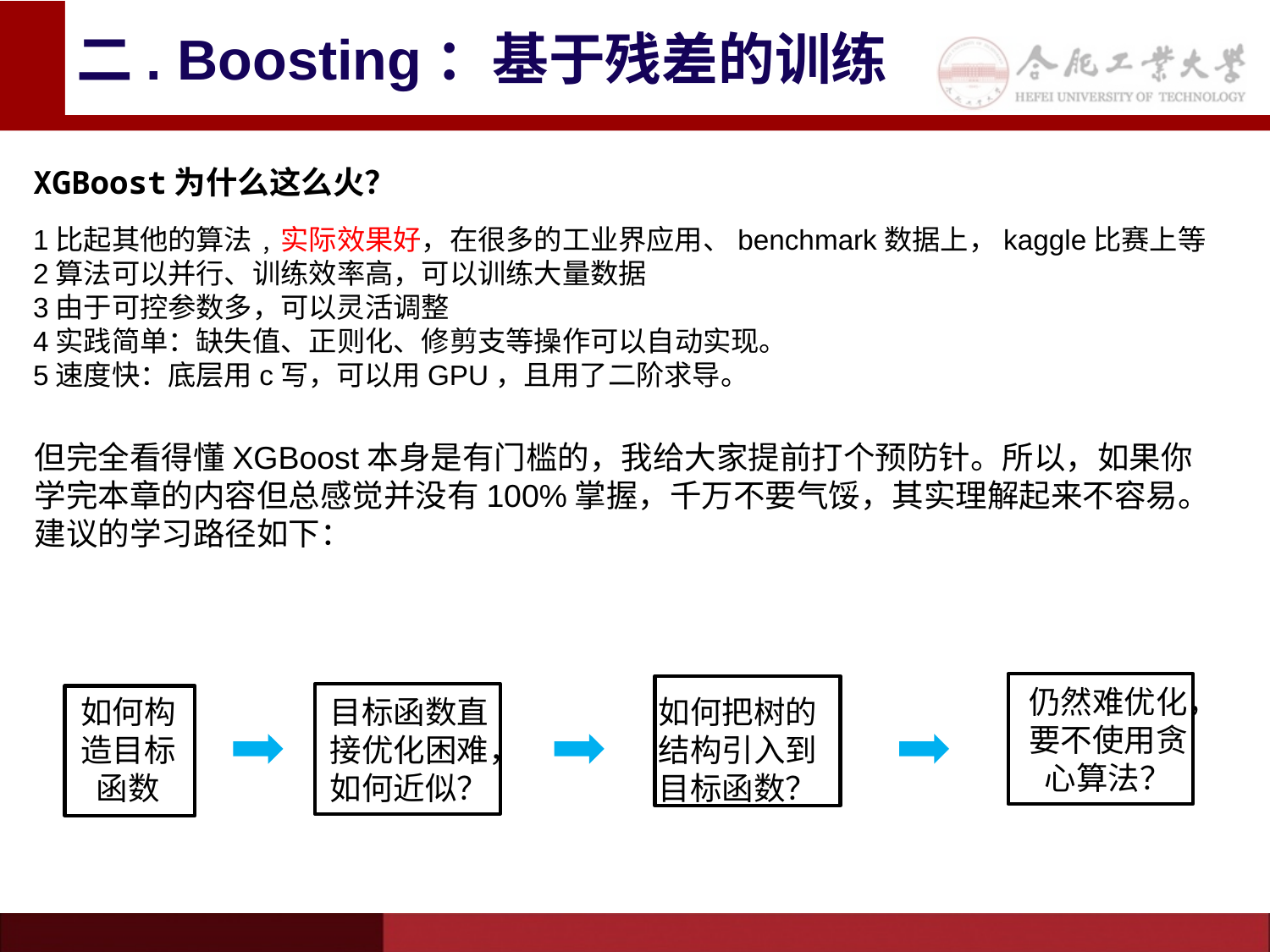

# 二. Boosting：基于残差的训练
XGBoost为什么这么火？
1比起其他的算法﹐实际效果好，在很多的工业界应用、benchmark数据上，kaggle比赛上等
2算法可以并行、训练效率高，可以训练大量数据
3由于可控参数多，可以灵活调整
4实践简单：缺失值、正则化、修剪支等操作可以自动实现。
5速度快：底层用c写，可以用GPU，且用了二阶求导。
但完全看得懂XGBoost本身是有门槛的，我给大家提前打个预防针。所以，如果你学完本章的内容但总感觉并没有100%掌握，千万不要气馁，其实理解起来不容易。建议的学习路径如下：

仍然难优化，要不使用贪心算法？

如何构造目标函数

目标函数直接优化困难，如何近似？
如何把树的结构引入到目标函数？